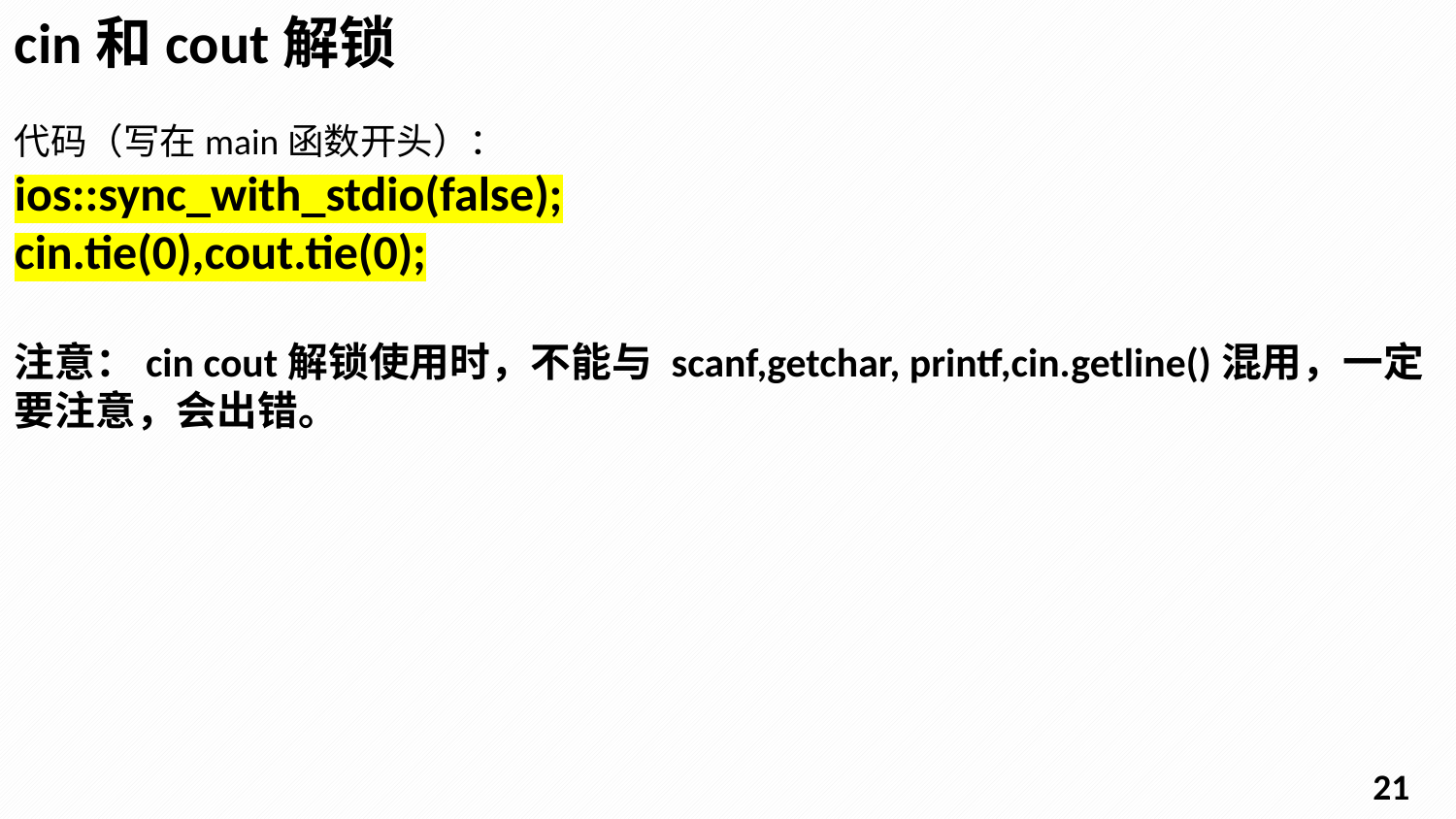

cin和cout解锁

代码（写在main函数开头）：
ios::sync_with_stdio(false);
cin.tie(0),cout.tie(0);
注意：cin cout解锁使用时，不能与 scanf,getchar, printf,cin.getline()混用，一定要注意，会出错。
21